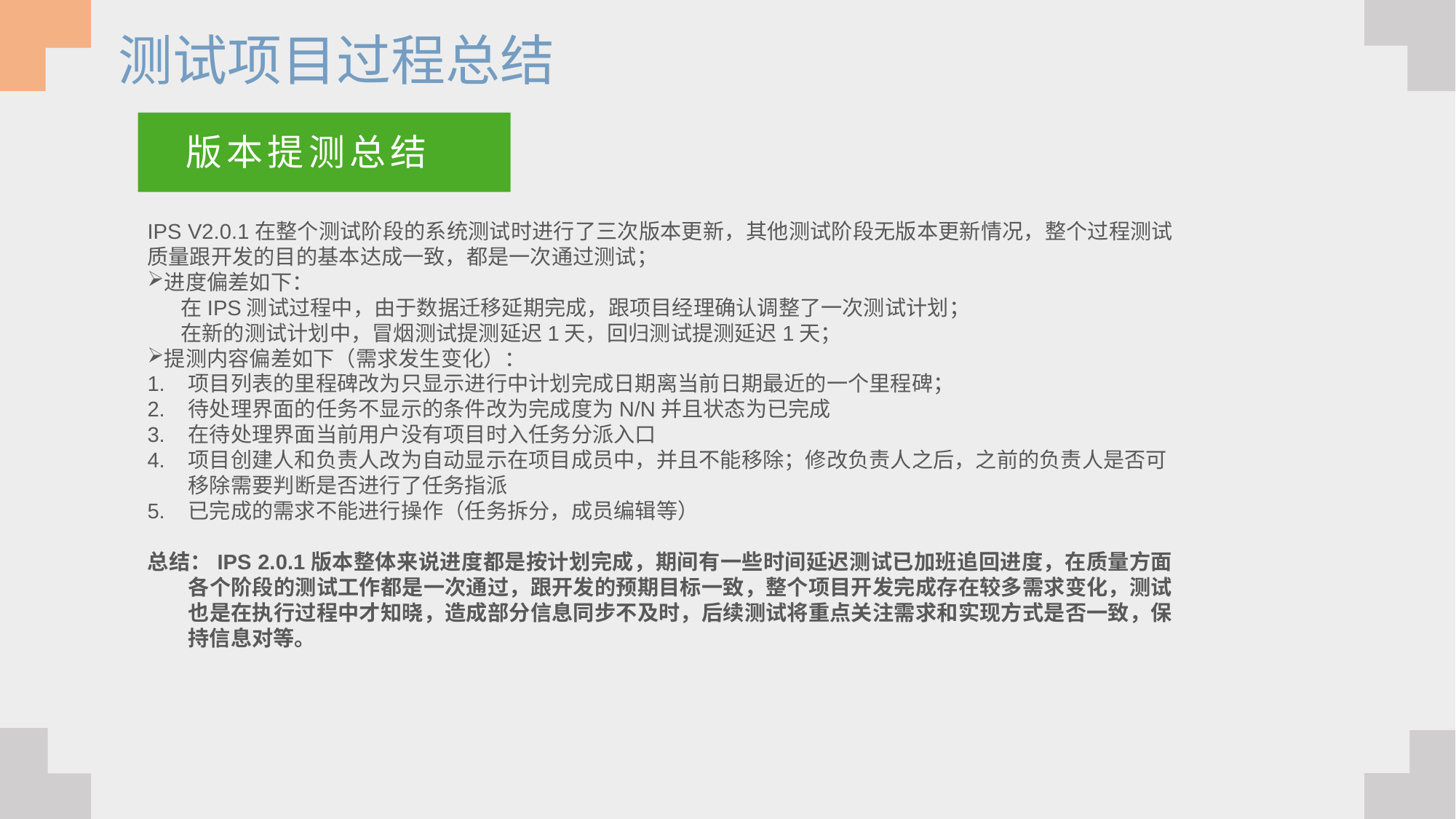

测试项目过程总结

版本提测总结
IPS V2.0.1在整个测试阶段的系统测试时进行了三次版本更新，其他测试阶段无版本更新情况，整个过程测试质量跟开发的目的基本达成一致，都是一次通过测试；
进度偏差如下：
      在IPS测试过程中，由于数据迁移延期完成，跟项目经理确认调整了一次测试计划；
      在新的测试计划中，冒烟测试提测延迟1天，回归测试提测延迟1天；
提测内容偏差如下（需求发生变化）：
项目列表的里程碑改为只显示进行中计划完成日期离当前日期最近的一个里程碑；
待处理界面的任务不显示的条件改为完成度为N/N并且状态为已完成
在待处理界面当前用户没有项目时入任务分派入口
项目创建人和负责人改为自动显示在项目成员中，并且不能移除；修改负责人之后，之前的负责人是否可移除需要判断是否进行了任务指派
已完成的需求不能进行操作（任务拆分，成员编辑等）

总结：IPS 2.0.1版本整体来说进度都是按计划完成，期间有一些时间延迟测试已加班追回进度，在质量方面各个阶段的测试工作都是一次通过，跟开发的预期目标一致，整个项目开发完成存在较多需求变化，测试也是在执行过程中才知晓，造成部分信息同步不及时，后续测试将重点关注需求和实现方式是否一致，保持信息对等。